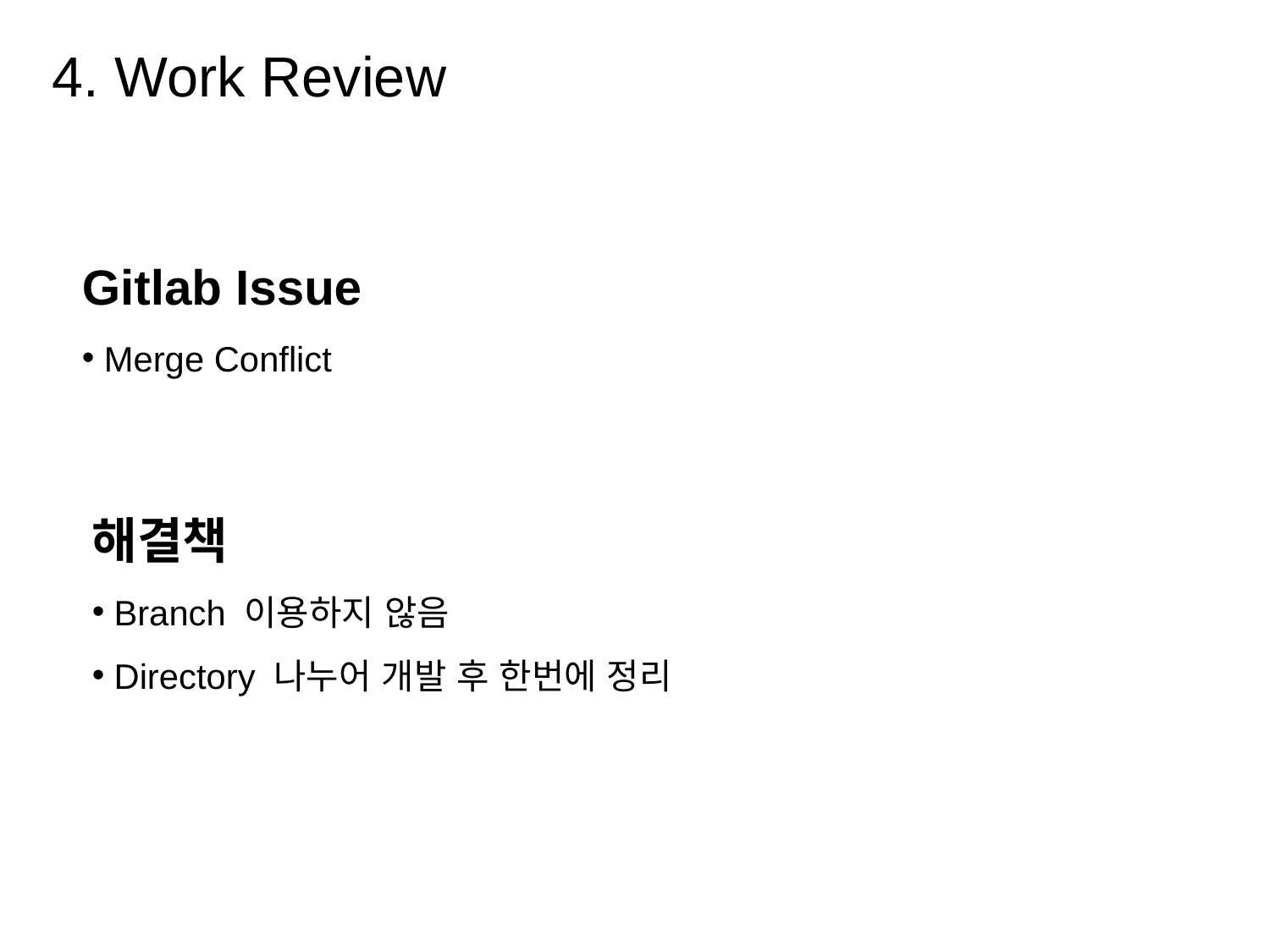

# 4. Work Review
Gitlab Issue
 Merge Conflict
해결책
 Branch 이용하지 않음
 Directory 나누어 개발 후 한번에 정리